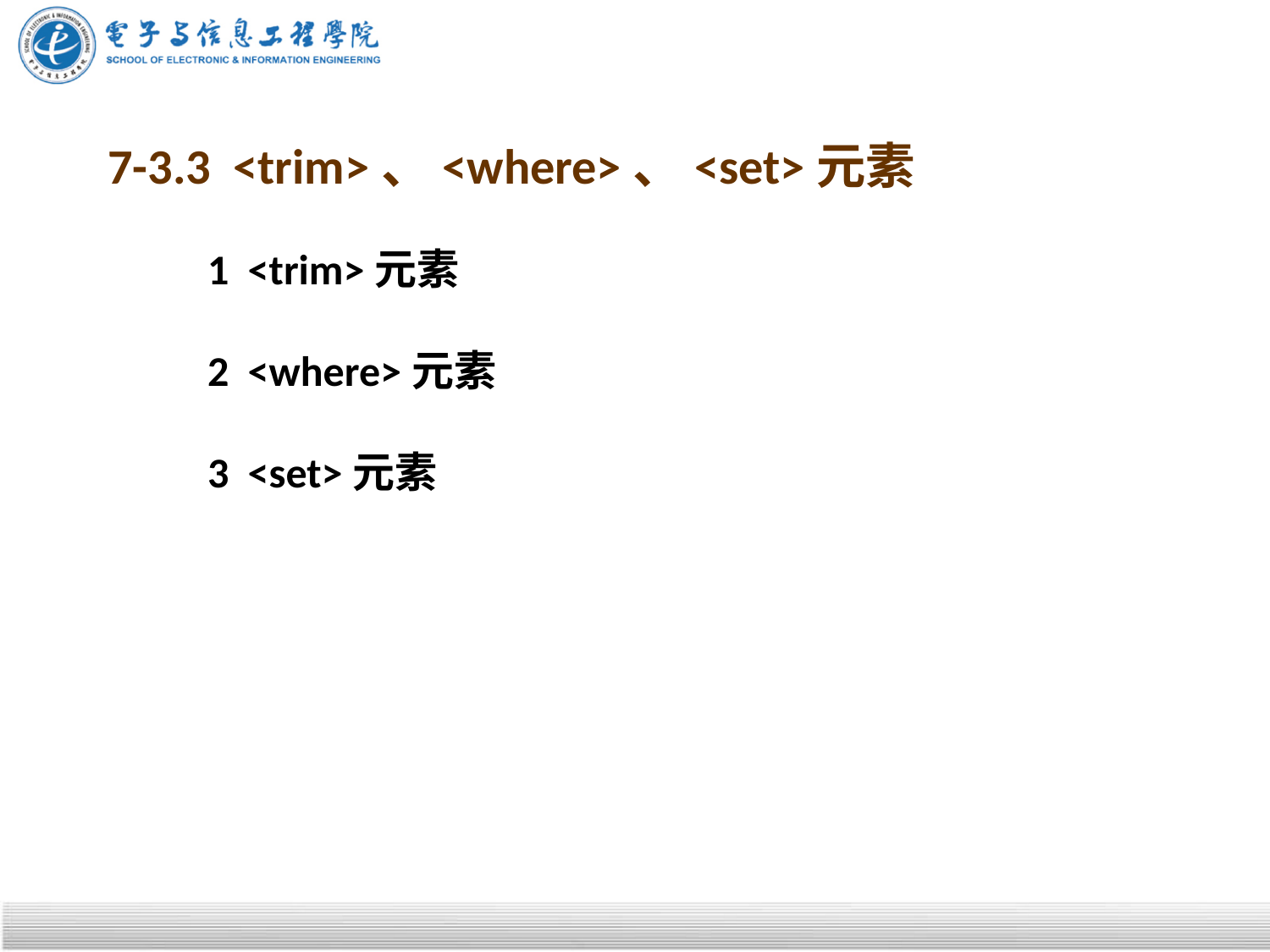

# 7-3.3  <trim>、<where>、<set>元素
1  <trim>元素

2  <where>元素

3  <set>元素